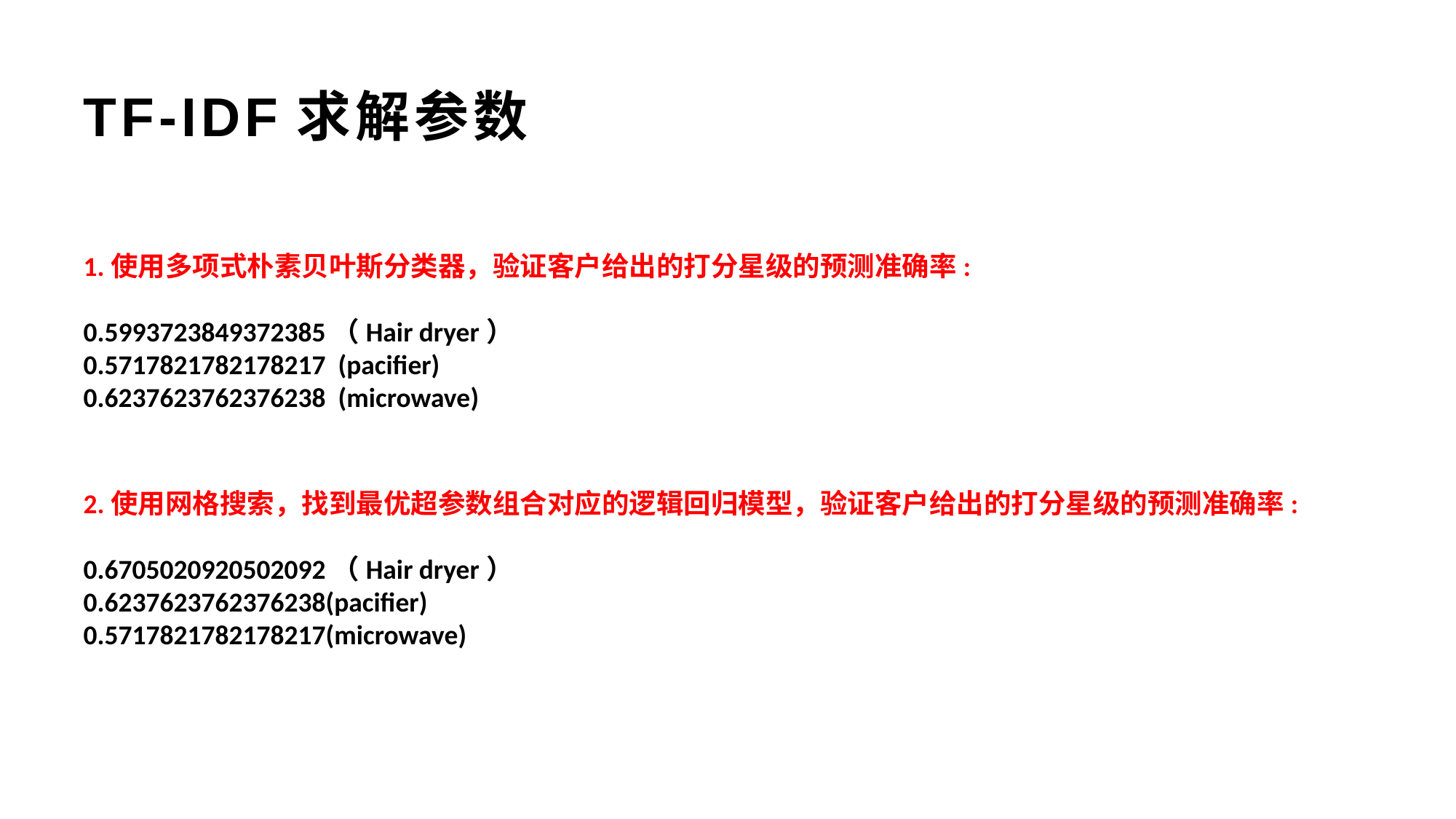

# TF-IDF求解参数
1.使用多项式朴素贝叶斯分类器，验证客户给出的打分星级的预测准确率:

0.5993723849372385（Hair dryer）
0.5717821782178217  (pacifier)
0.6237623762376238  (microwave)
2.使用网格搜索，找到最优超参数组合对应的逻辑回归模型，验证客户给出的打分星级的预测准确率:

0.6705020920502092（Hair dryer）
0.6237623762376238(pacifier)
0.5717821782178217(microwave)